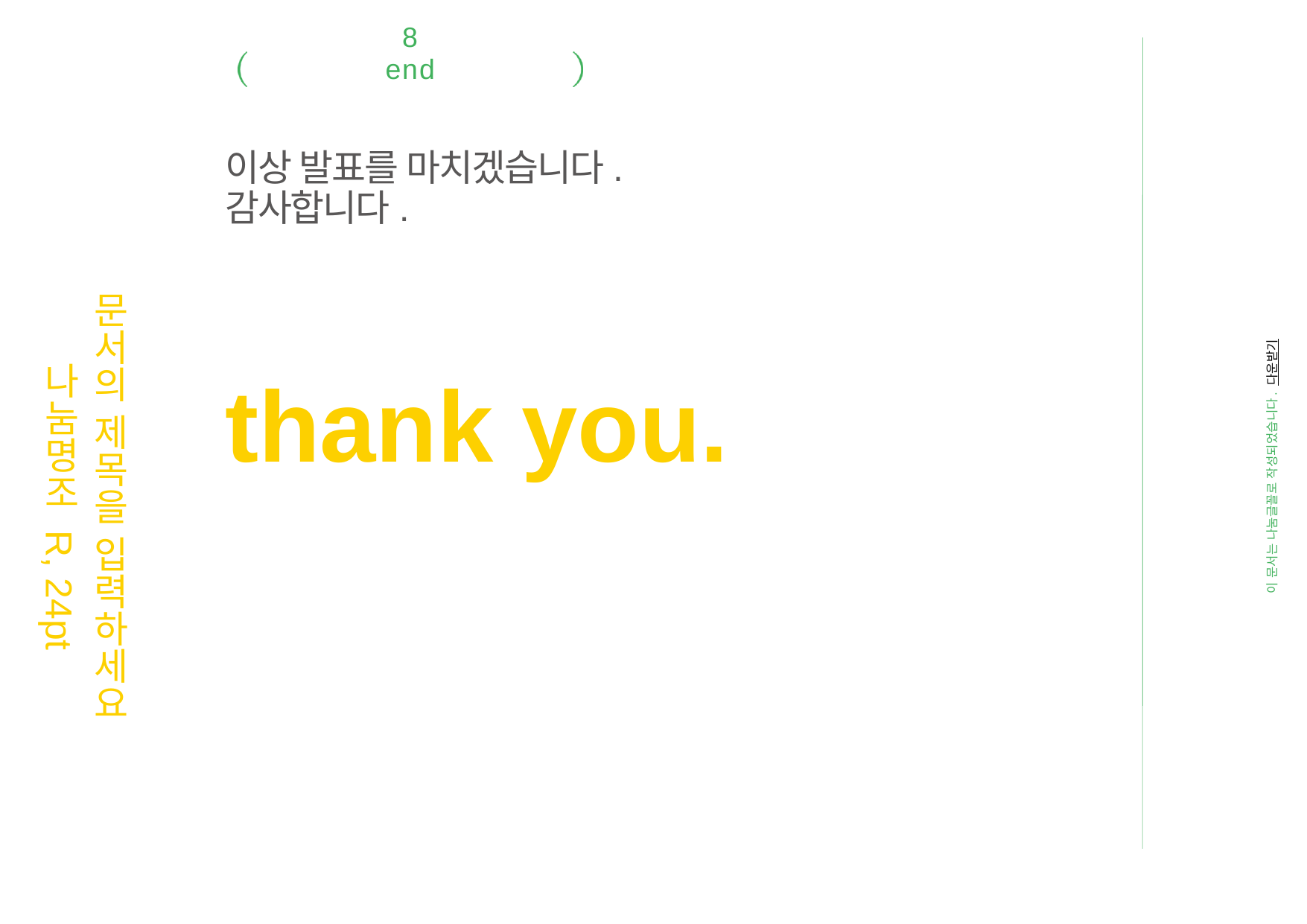

8
end
문서의 제목을 입력하세요
나눔명조 R, 24pt
이상 발표를 마치겠습니다.
감사합니다.
thank you.
이 문서는 나눔글꼴로 작성되었습니다. 다운받기